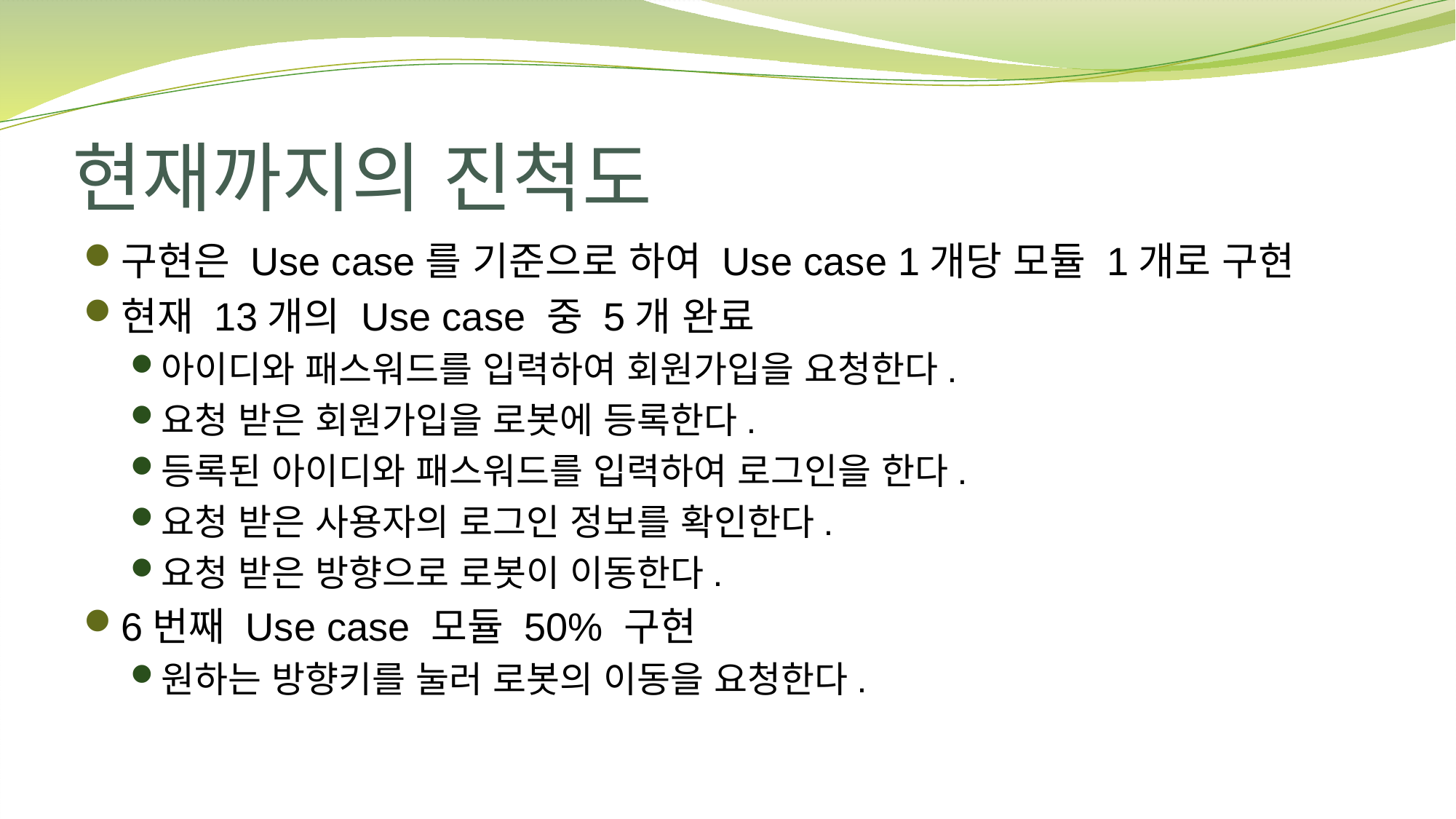

# 현재까지의 진척도
구현은 Use case를 기준으로 하여 Use case 1개당 모듈 1개로 구현
현재 13개의 Use case 중 5개 완료
아이디와 패스워드를 입력하여 회원가입을 요청한다.
요청 받은 회원가입을 로봇에 등록한다.
등록된 아이디와 패스워드를 입력하여 로그인을 한다.
요청 받은 사용자의 로그인 정보를 확인한다.
요청 받은 방향으로 로봇이 이동한다.
6번째 Use case 모듈 50% 구현
원하는 방향키를 눌러 로봇의 이동을 요청한다.